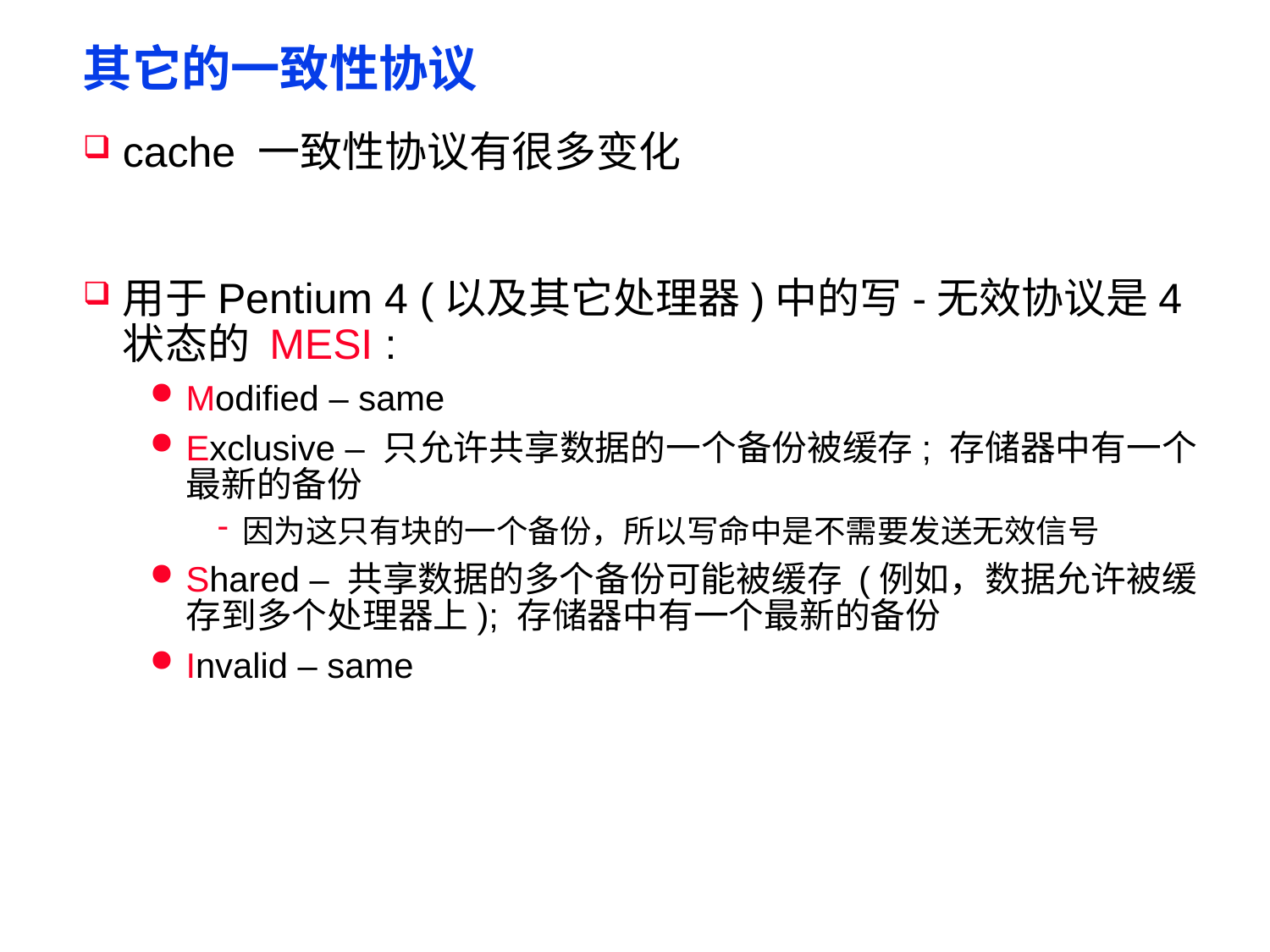

# 其它的一致性协议
cache 一致性协议有很多变化

用于Pentium 4 (以及其它处理器)中的写-无效协议是4状态的 MESI :
Modified – same
Exclusive – 只允许共享数据的一个备份被缓存; 存储器中有一个最新的备份
因为这只有块的一个备份，所以写命中是不需要发送无效信号
Shared – 共享数据的多个备份可能被缓存 (例如，数据允许被缓存到多个处理器上); 存储器中有一个最新的备份
Invalid – same